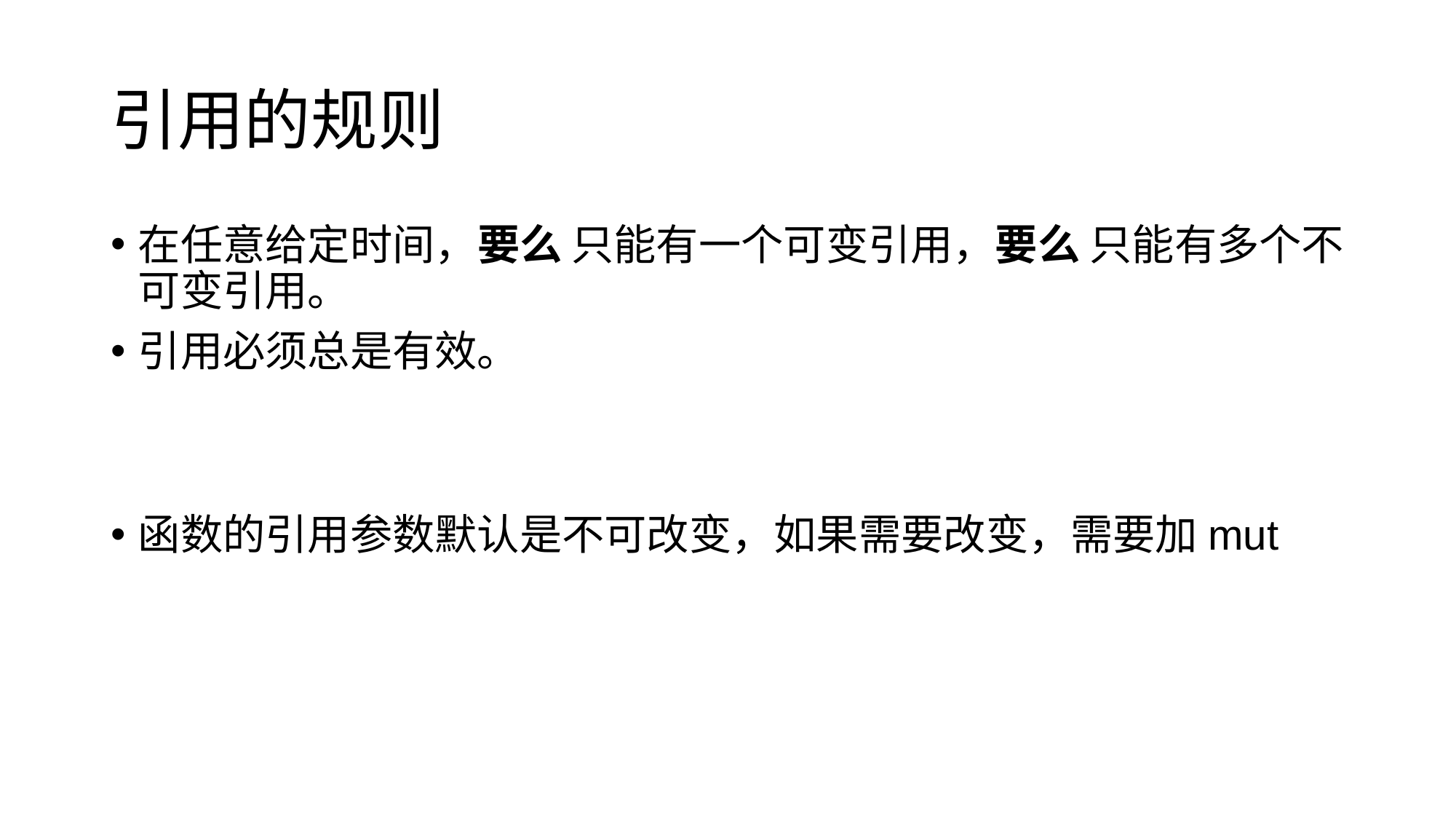

# 引用的规则
在任意给定时间，要么 只能有一个可变引用，要么 只能有多个不可变引用。
引用必须总是有效。

函数的引用参数默认是不可改变，如果需要改变，需要加mut